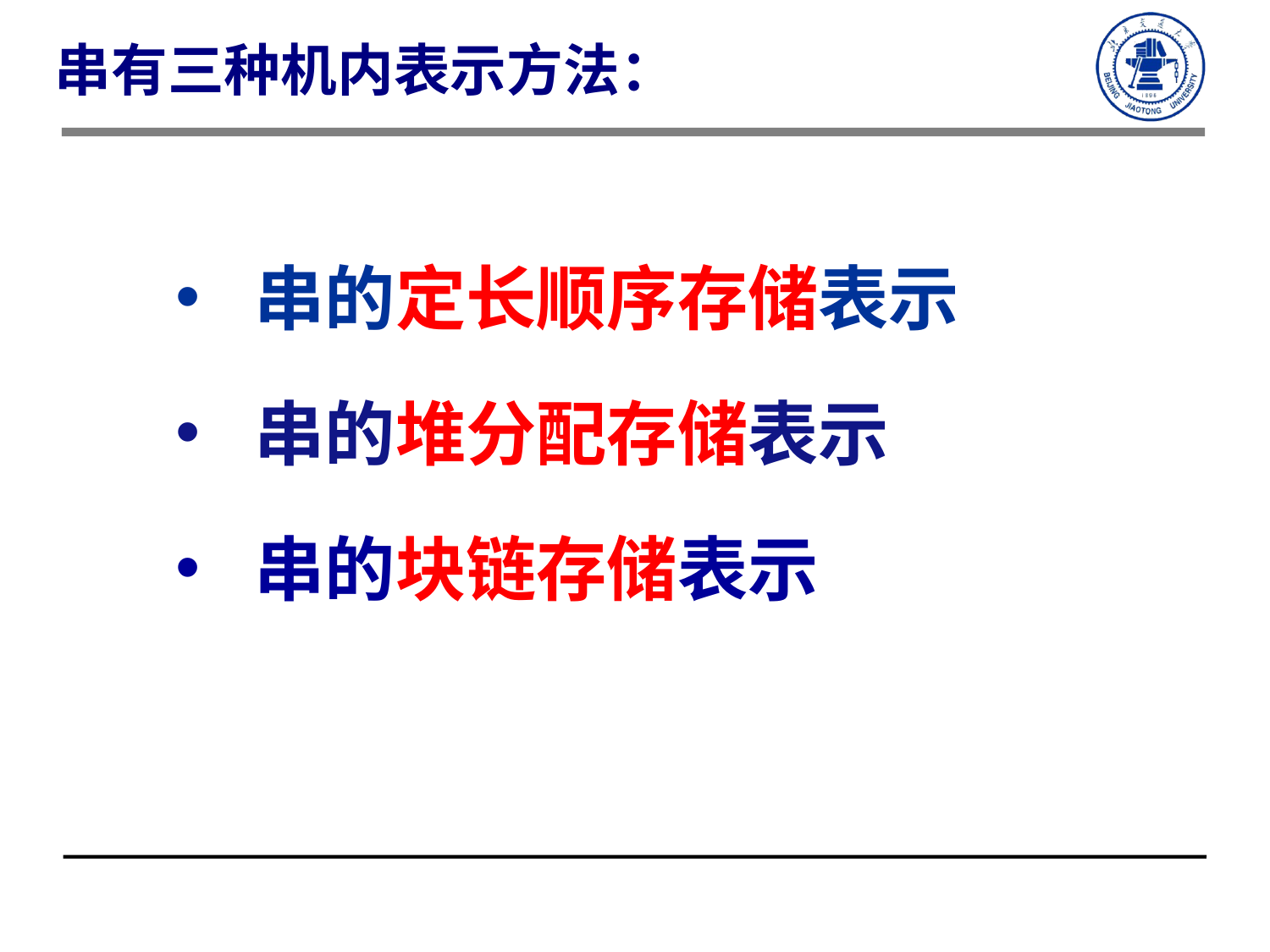

串有三种机内表示方法：
串的定长顺序存储表示
串的堆分配存储表示
串的块链存储表示